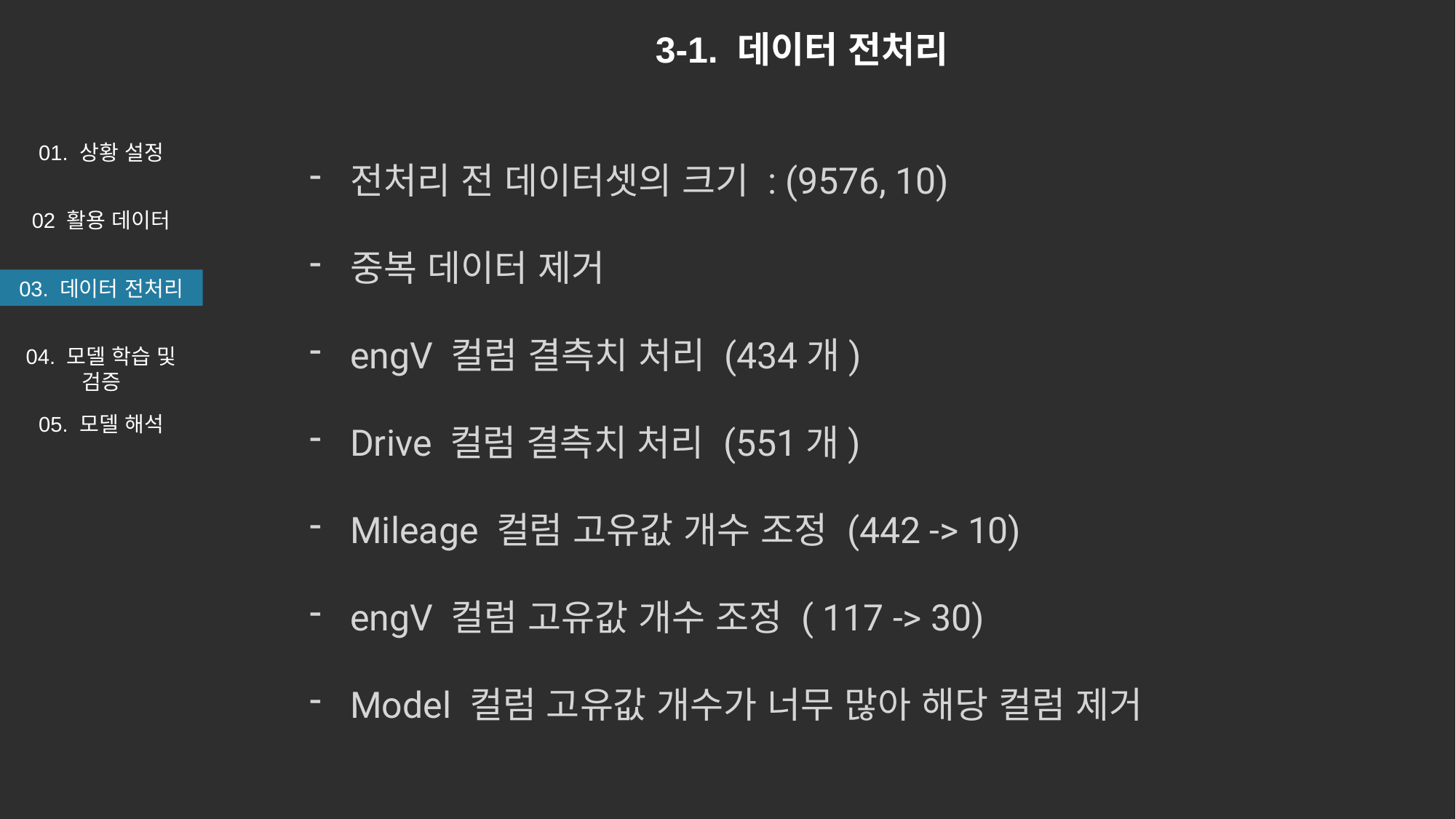

3-1. 데이터 전처리

전처리 전 데이터셋의 크기 : (9576, 10)

중복 데이터 제거

engV 컬럼 결측치 처리 (434개)

Drive 컬럼 결측치 처리 (551개)

Mileage 컬럼 고유값 개수 조정 (442 -> 10)

engV 컬럼 고유값 개수 조정 ( 117 -> 30)

Model 컬럼 고유값 개수가 너무 많아 해당 컬럼 제거
01. 상황 설정
02 활용 데이터
03. 데이터 전처리
04. 모델 학습 및 검증
05. 모델 해석